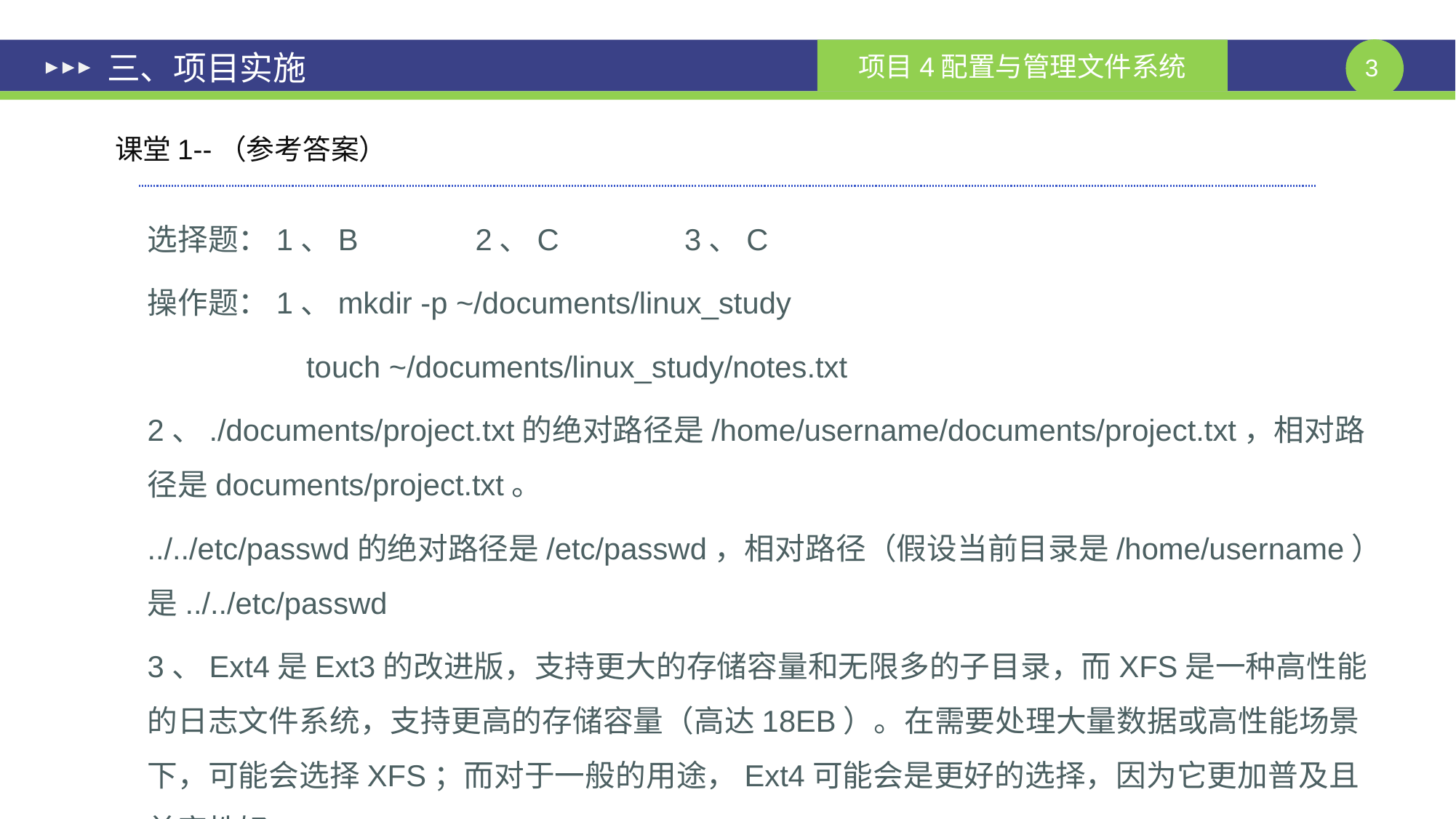

# 三、项目实施
课堂1--（参考答案）

选择题：1、B              2、C               3、C
操作题：1、mkdir -p ~/documents/linux_study
                   touch ~/documents/linux_study/notes.txt
2、./documents/project.txt的绝对路径是/home/username/documents/project.txt，相对路径是documents/project.txt。
../../etc/passwd的绝对路径是/etc/passwd，相对路径（假设当前目录是/home/username）是../../etc/passwd
3、Ext4是Ext3的改进版，支持更大的存储容量和无限多的子目录，而XFS是一种高性能的日志文件系统，支持更高的存储容量（高达18EB）。在需要处理大量数据或高性能场景下，可能会选择XFS；而对于一般的用途，Ext4可能会是更好的选择，因为它更加普及且兼容性好。